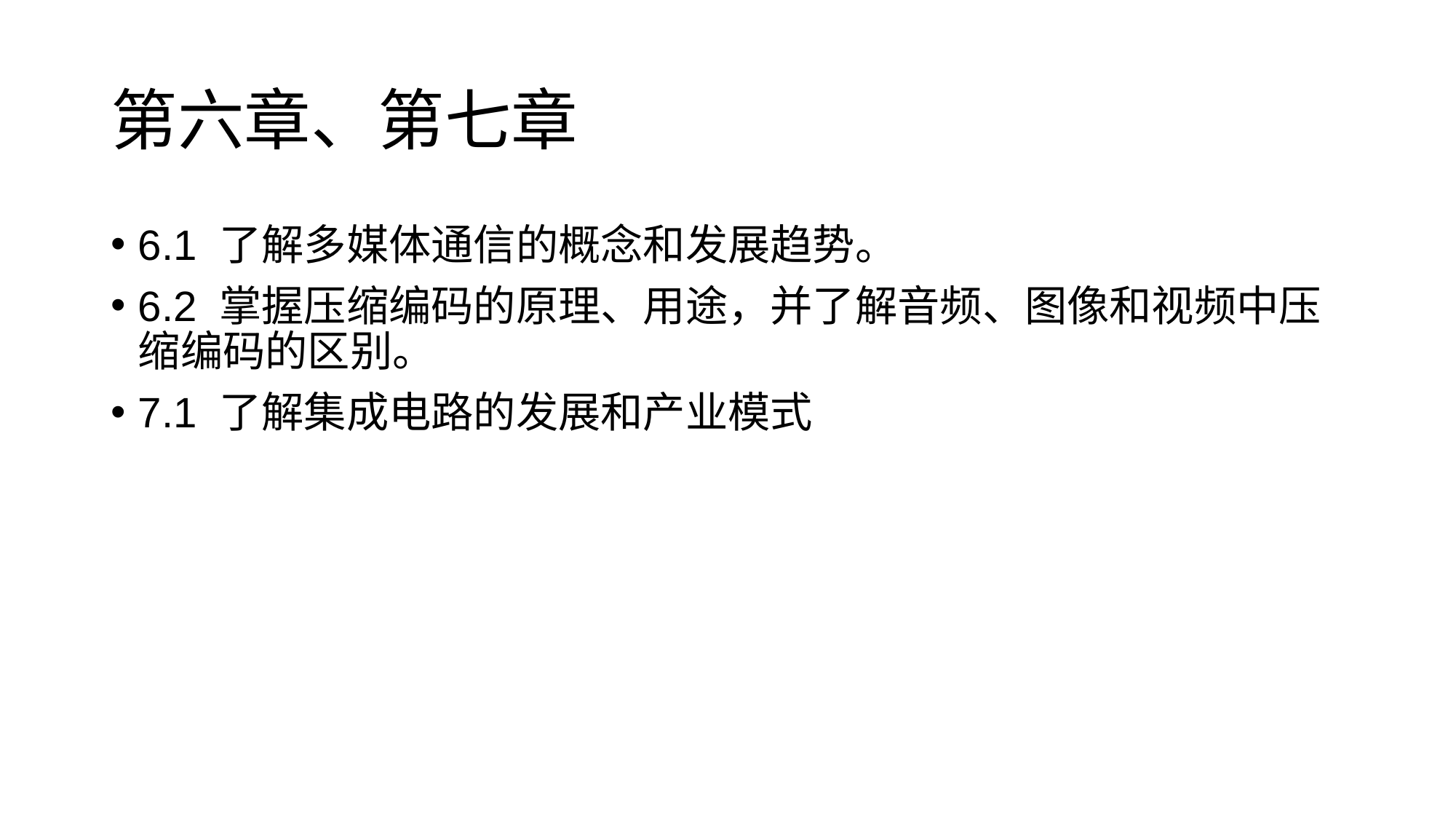

# 第六章、第七章
6.1 了解多媒体通信的概念和发展趋势。
6.2 掌握压缩编码的原理、用途，并了解音频、图像和视频中压缩编码的区别。
7.1 了解集成电路的发展和产业模式